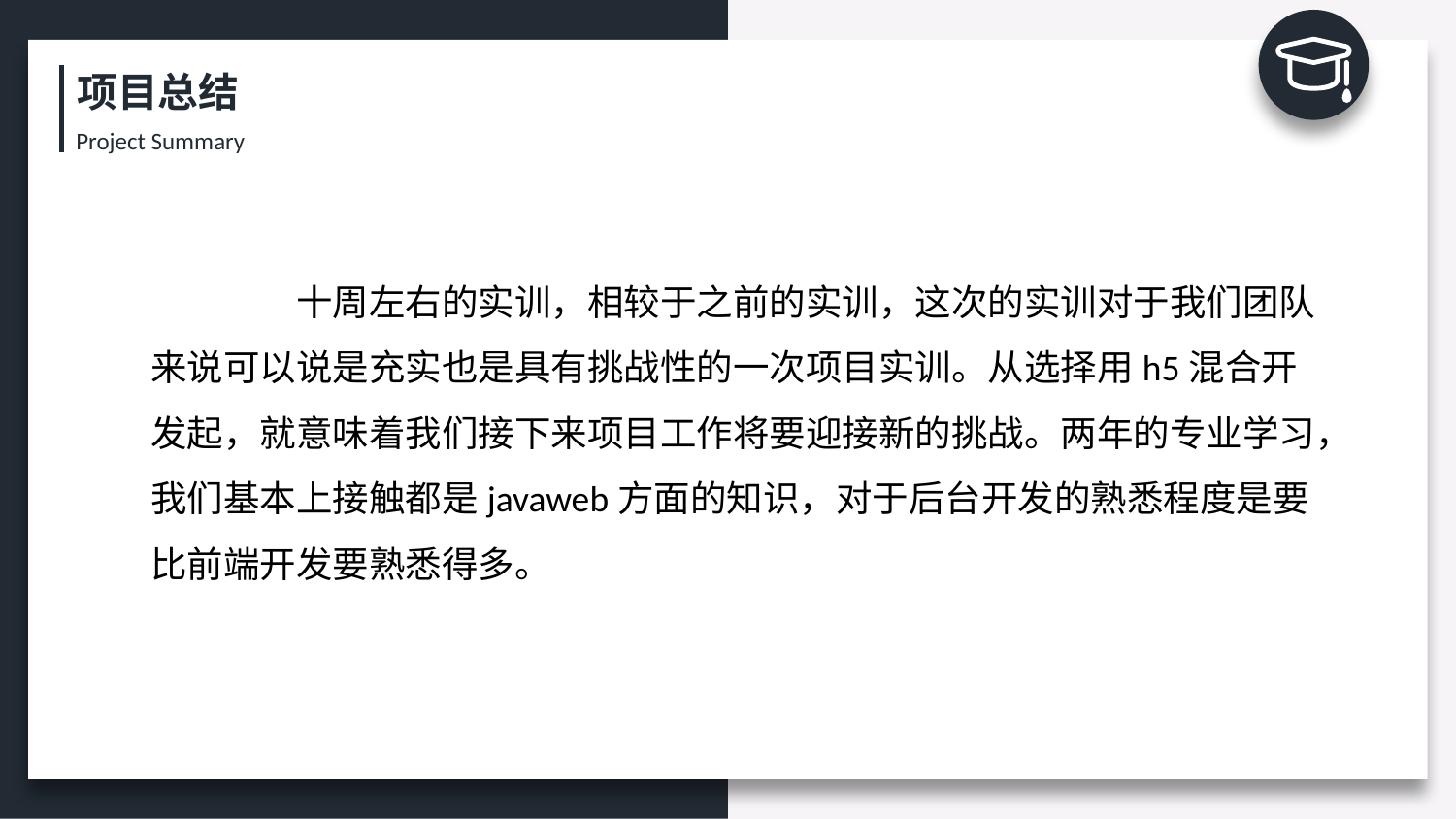

项目总结
Project Summary
	十周左右的实训，相较于之前的实训，这次的实训对于我们团队来说可以说是充实也是具有挑战性的一次项目实训。从选择用h5混合开发起，就意味着我们接下来项目工作将要迎接新的挑战。两年的专业学习，我们基本上接触都是javaweb方面的知识，对于后台开发的熟悉程度是要比前端开发要熟悉得多。